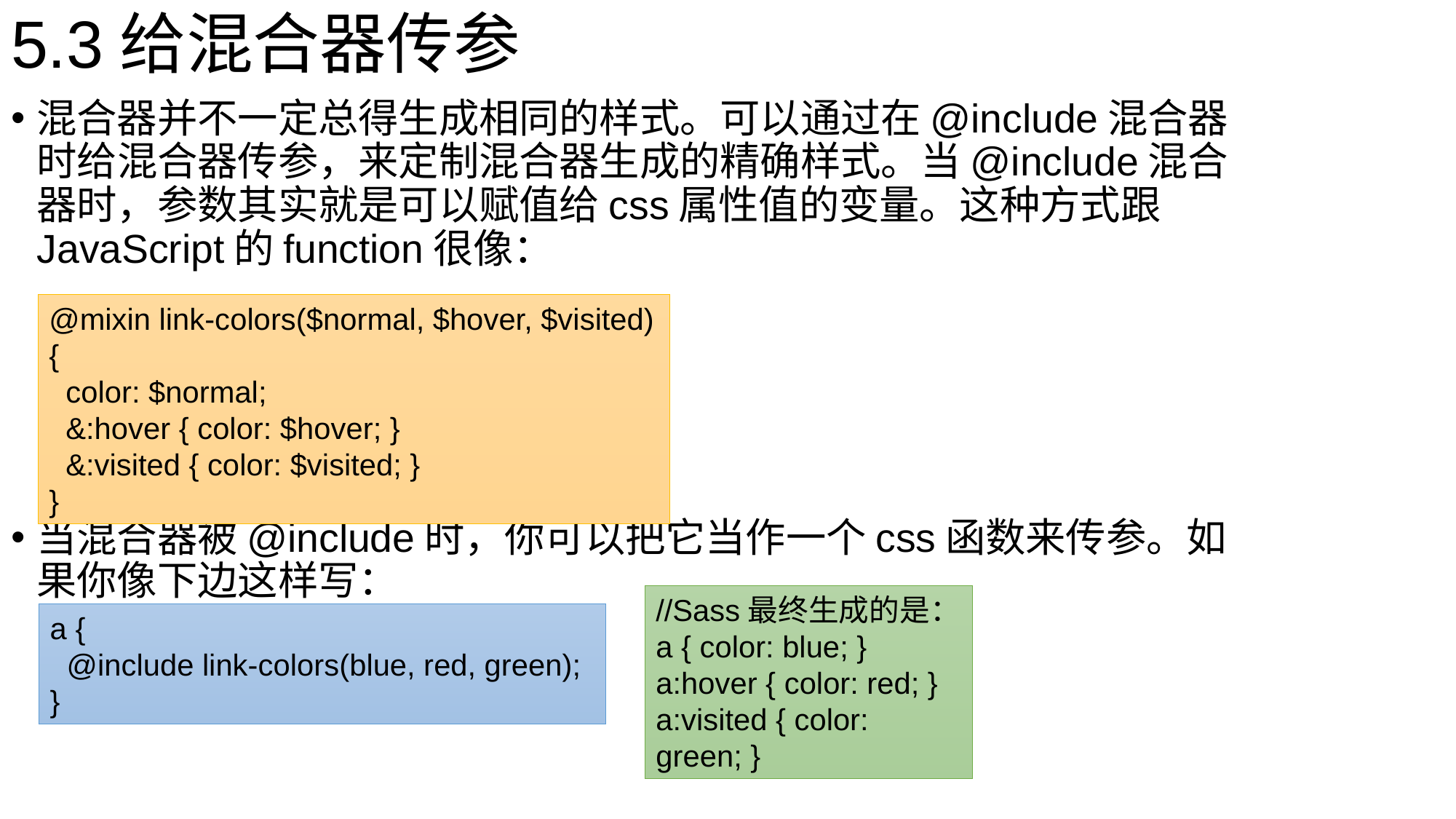

# 5.3给混合器传参
混合器并不一定总得生成相同的样式。可以通过在@include混合器时给混合器传参，来定制混合器生成的精确样式。当@include混合器时，参数其实就是可以赋值给css属性值的变量。这种方式跟JavaScript的function很像：

当混合器被@include时，你可以把它当作一个css函数来传参。如果你像下边这样写：
@mixin link-colors($normal, $hover, $visited) {
  color: $normal;
  &:hover { color: $hover; }
  &:visited { color: $visited; }
}
//Sass最终生成的是：
a { color: blue; }
a:hover { color: red; }
a:visited { color: green; }
a {
  @include link-colors(blue, red, green);
}